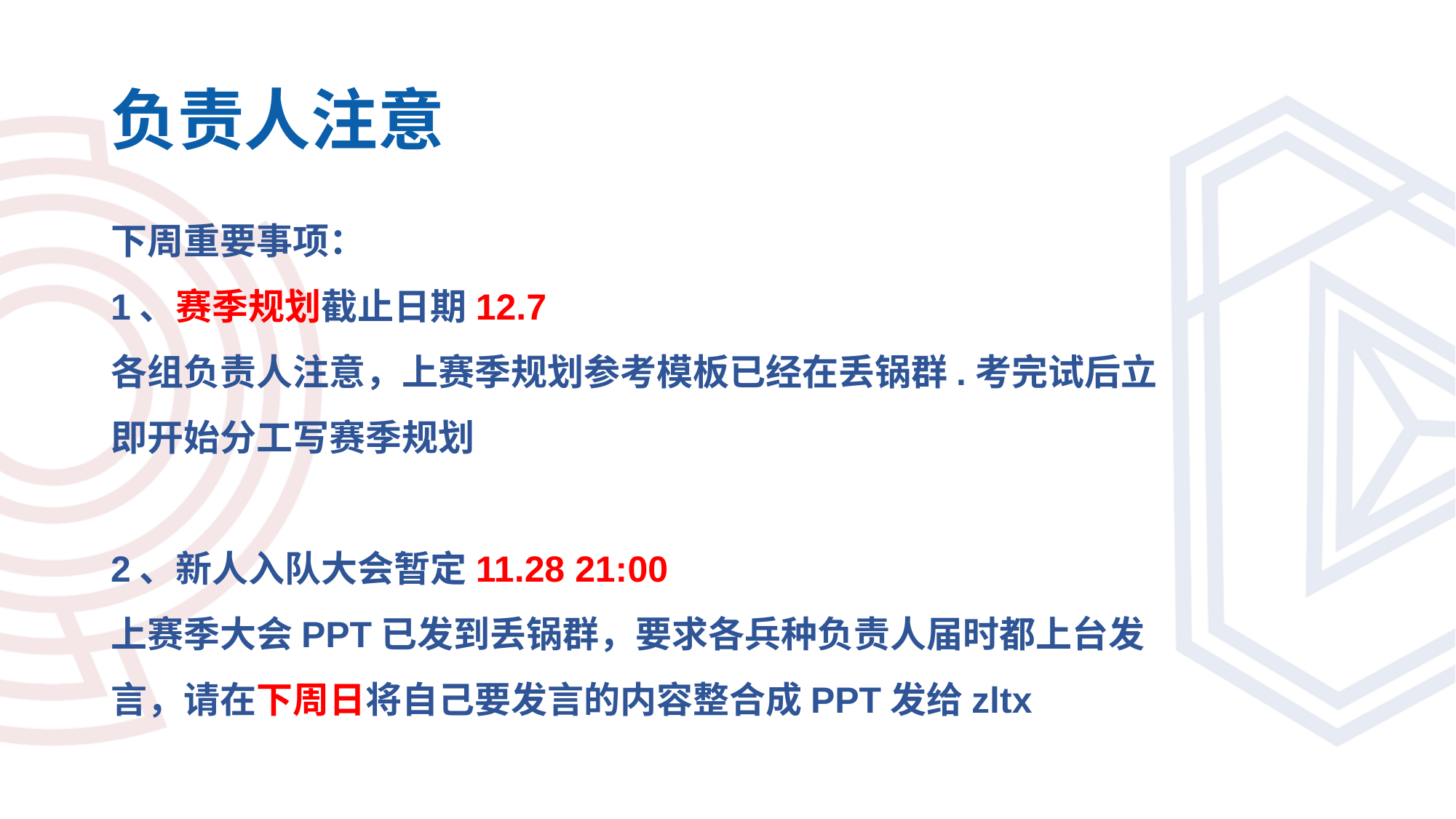

# 负责人注意
下周重要事项：
1、赛季规划截止日期12.7
各组负责人注意，上赛季规划参考模板已经在丢锅群.考完试后立即开始分工写赛季规划

2、新人入队大会暂定11.28 21:00
上赛季大会PPT已发到丢锅群，要求各兵种负责人届时都上台发言，请在下周日将自己要发言的内容整合成PPT发给zltx